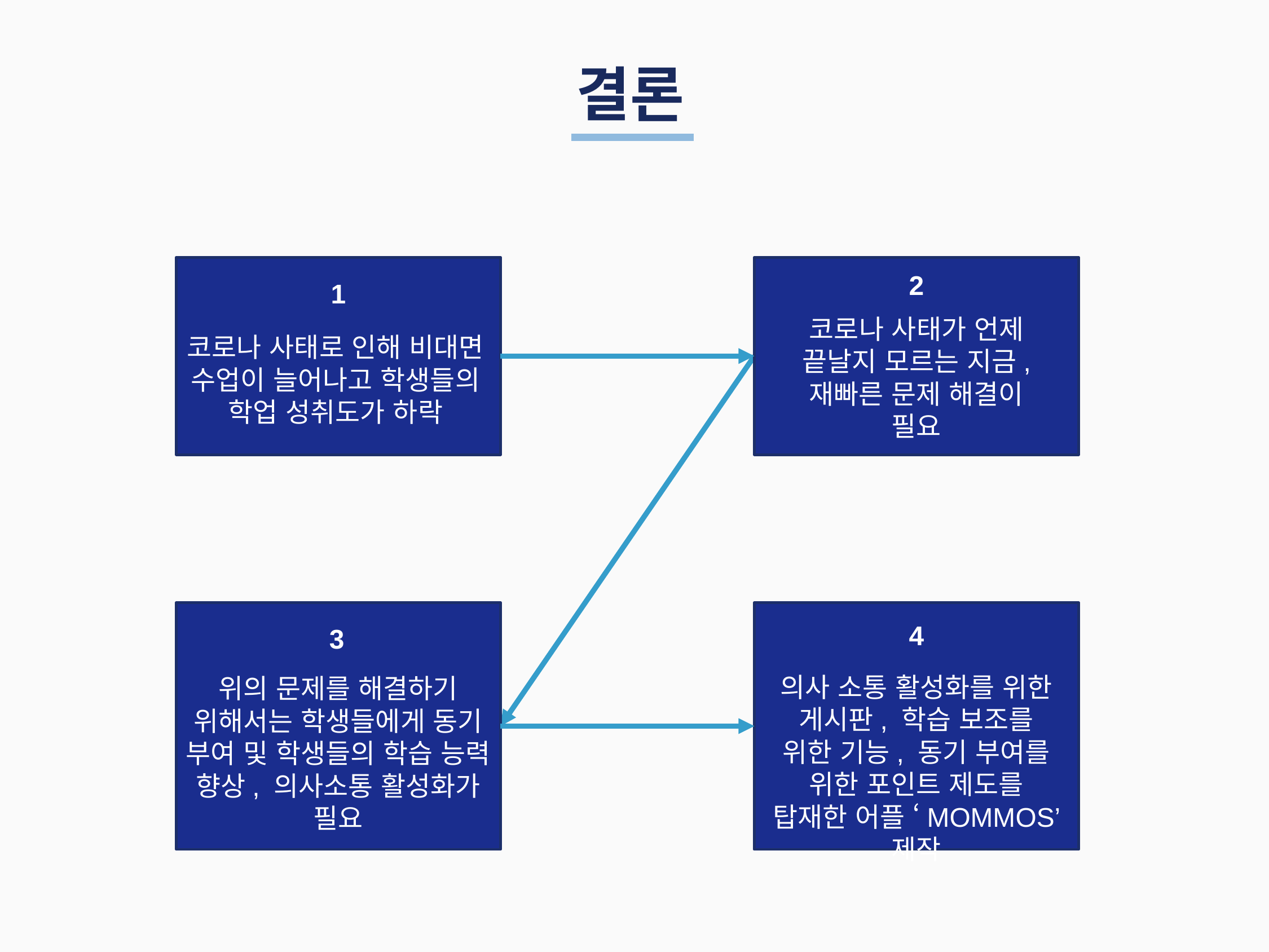

결론

2
1

코로나 사태로 인해 비대면 수업이 늘어나고 학생들의 학업 성취도가 하락
코로나 사태가 언제 끝날지 모르는 지금, 재빠른 문제 해결이 필요

4
3

위의 문제를 해결하기 위해서는 학생들에게 동기 부여 및 학생들의 학습 능력 향상, 의사소통 활성화가 필요
의사 소통 활성화를 위한 게시판, 학습 보조를 위한 기능, 동기 부여를 위한 포인트 제도를 탑재한 어플 ‘MOMMOS’ 제작